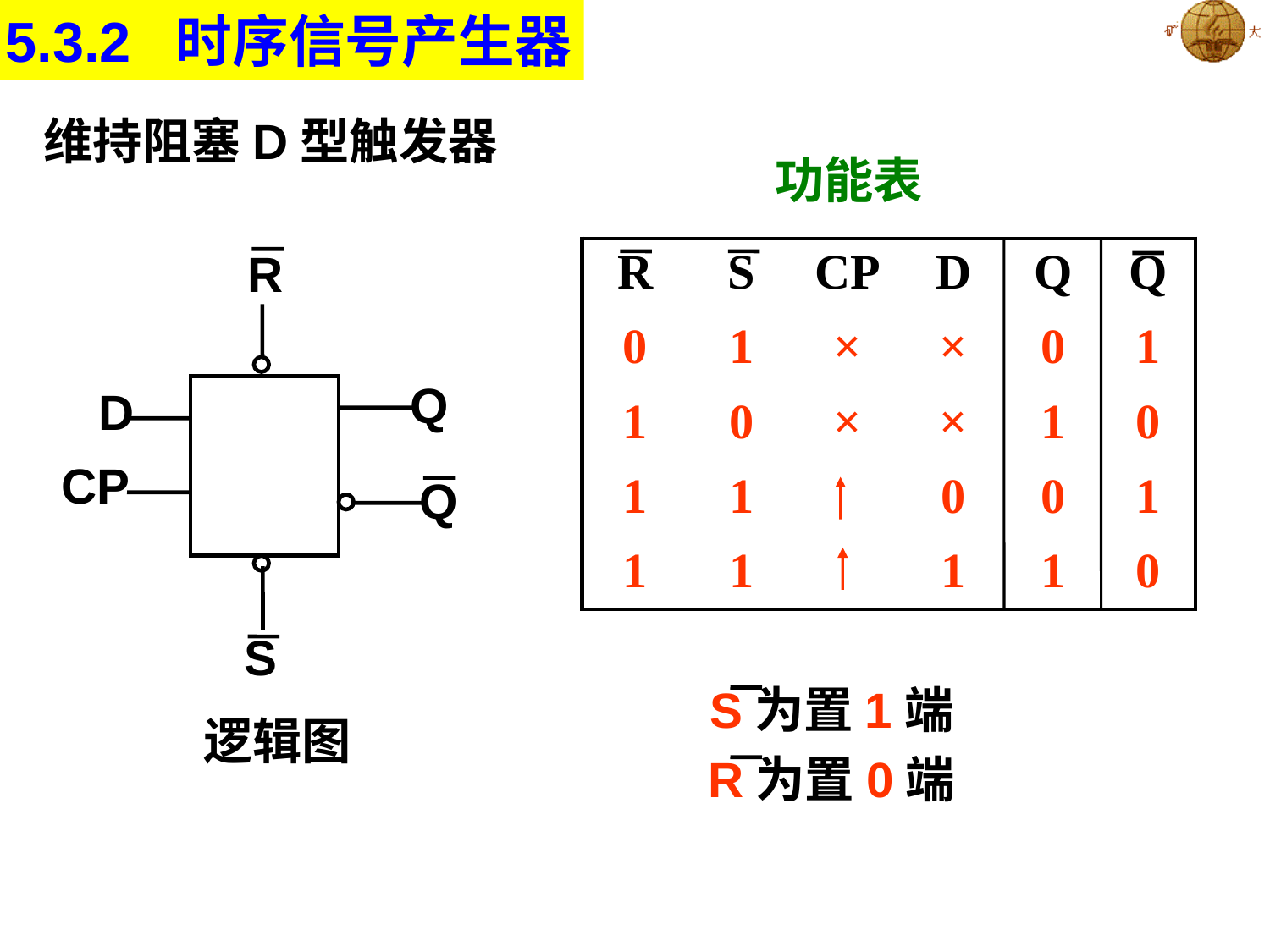

5.3.2  时序信号产生器
维持阻塞D型触发器
功能表
R
| R | S | CP | D | Q | Q |
| --- | --- | --- | --- | --- | --- |
| 0 | 1 | × | × | 0 | 1 |
| 1 | 0 | × | × | 1 | 0 |
| 1 | 1 |  | 0 | 0 | 1 |
| 1 | 1 |  | 1 | 1 | 0 |

Q
D

CP
Q

S

S为置1端
R为置0端

逻辑图